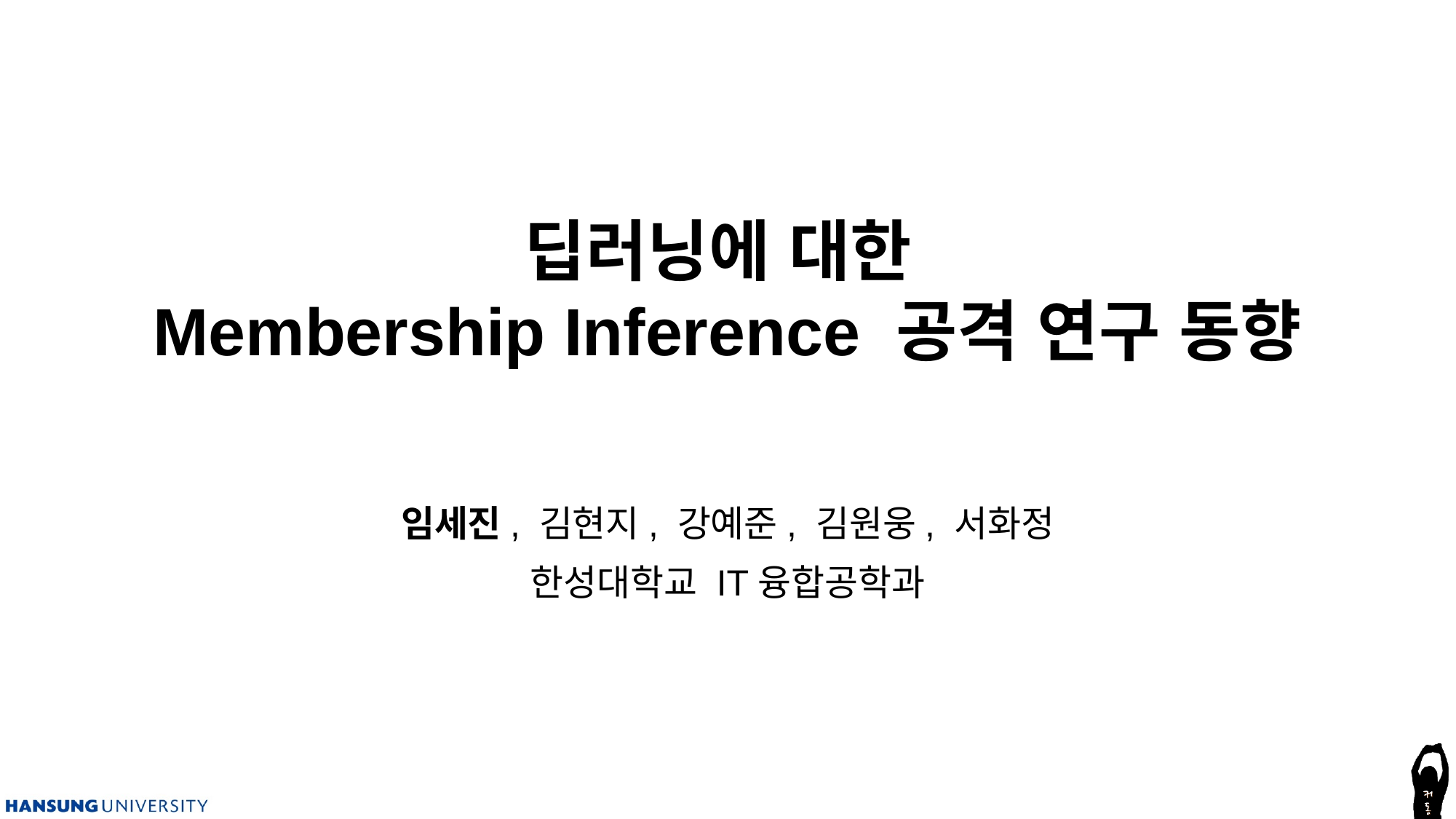

# 딥러닝에 대한 Membership Inference 공격 연구 동향
임세진, 김현지, 강예준, 김원웅, 서화정
한성대학교 IT융합공학과